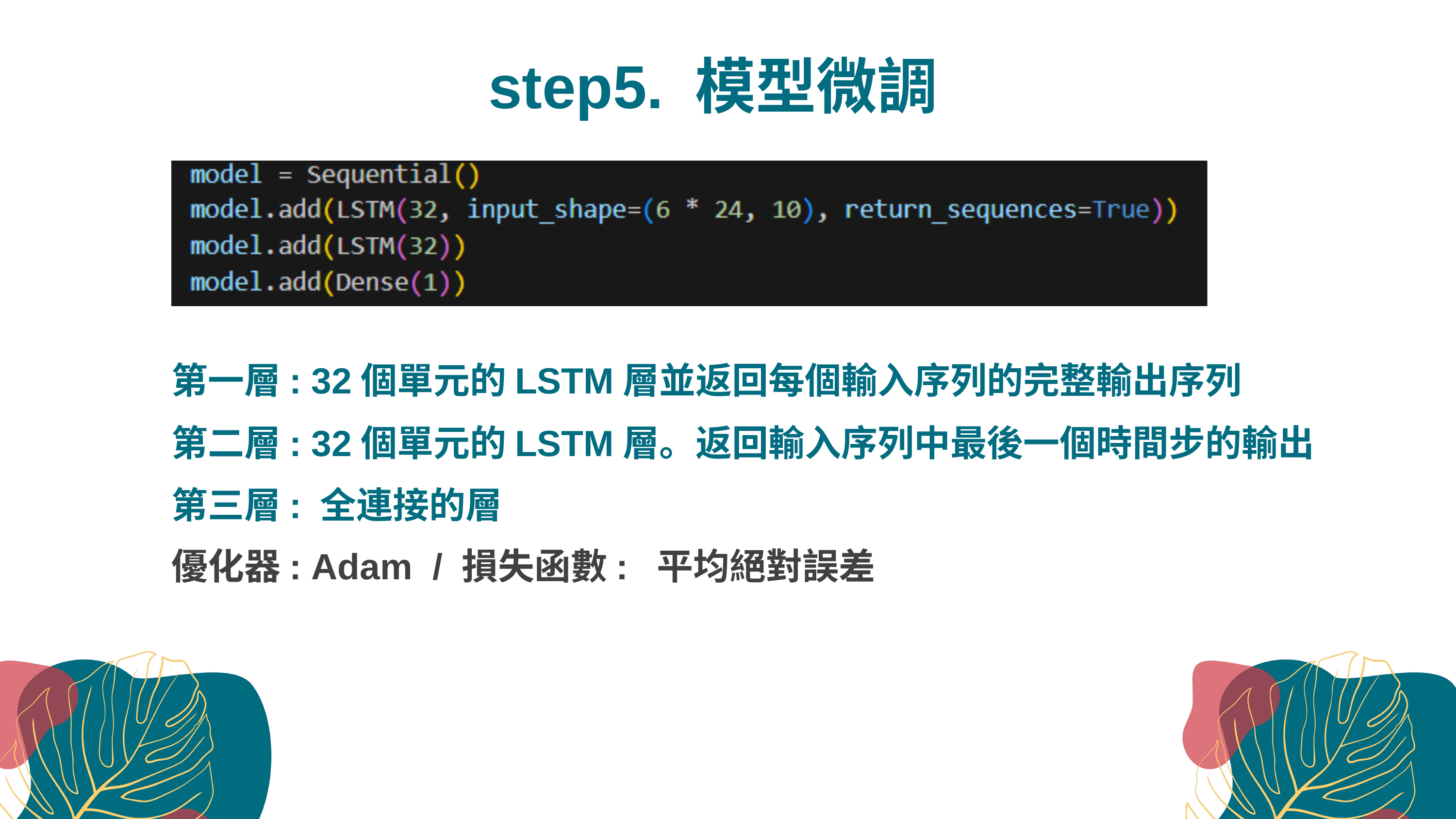

step5. 模型微調

第一層: 32個單元的LSTM層並返回每個輸入序列的完整輸出序列
第二層: 32個單元的LSTM層。返回輸入序列中最後一個時間步的輸出
第三層: 全連接的層
優化器: Adam  / 損失函數:  平均絕對誤差